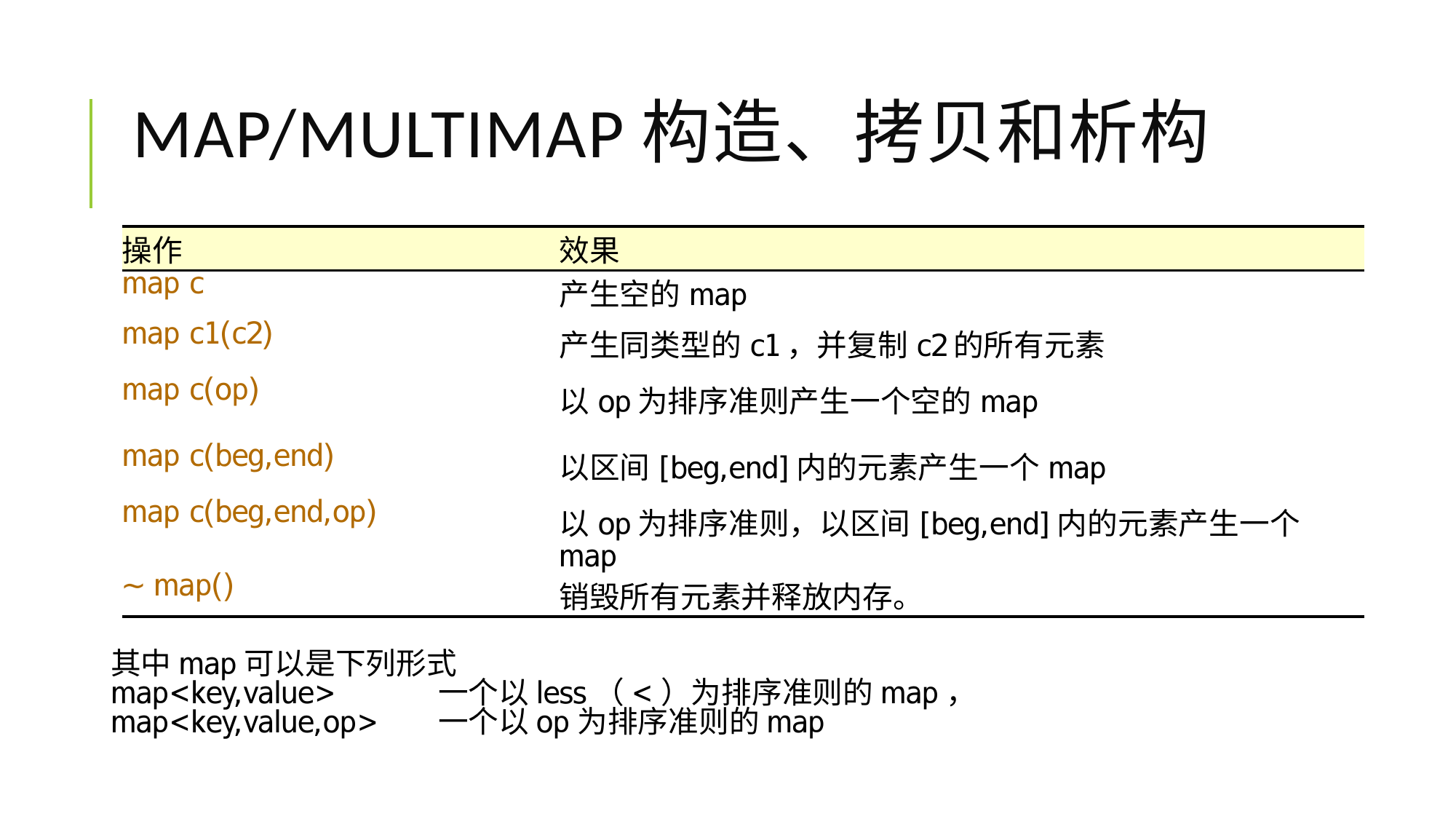

# map/multimap构造、拷贝和析构
| 操作 | 效果 |
| --- | --- |
| map c | 产生空的map |
| map c1(c2) | 产生同类型的c1，并复制c2的所有元素 |
| map c(op) | 以op为排序准则产生一个空的map |
| map c(beg,end) | 以区间[beg,end]内的元素产生一个map |
| map c(beg,end,op) | 以op为排序准则，以区间[beg,end]内的元素产生一个map |
| ~ map() | 销毁所有元素并释放内存。 |
其中map可以是下列形式
map<key,value>	一个以less（<）为排序准则的map，
map<key,value,op>	一个以op为排序准则的map